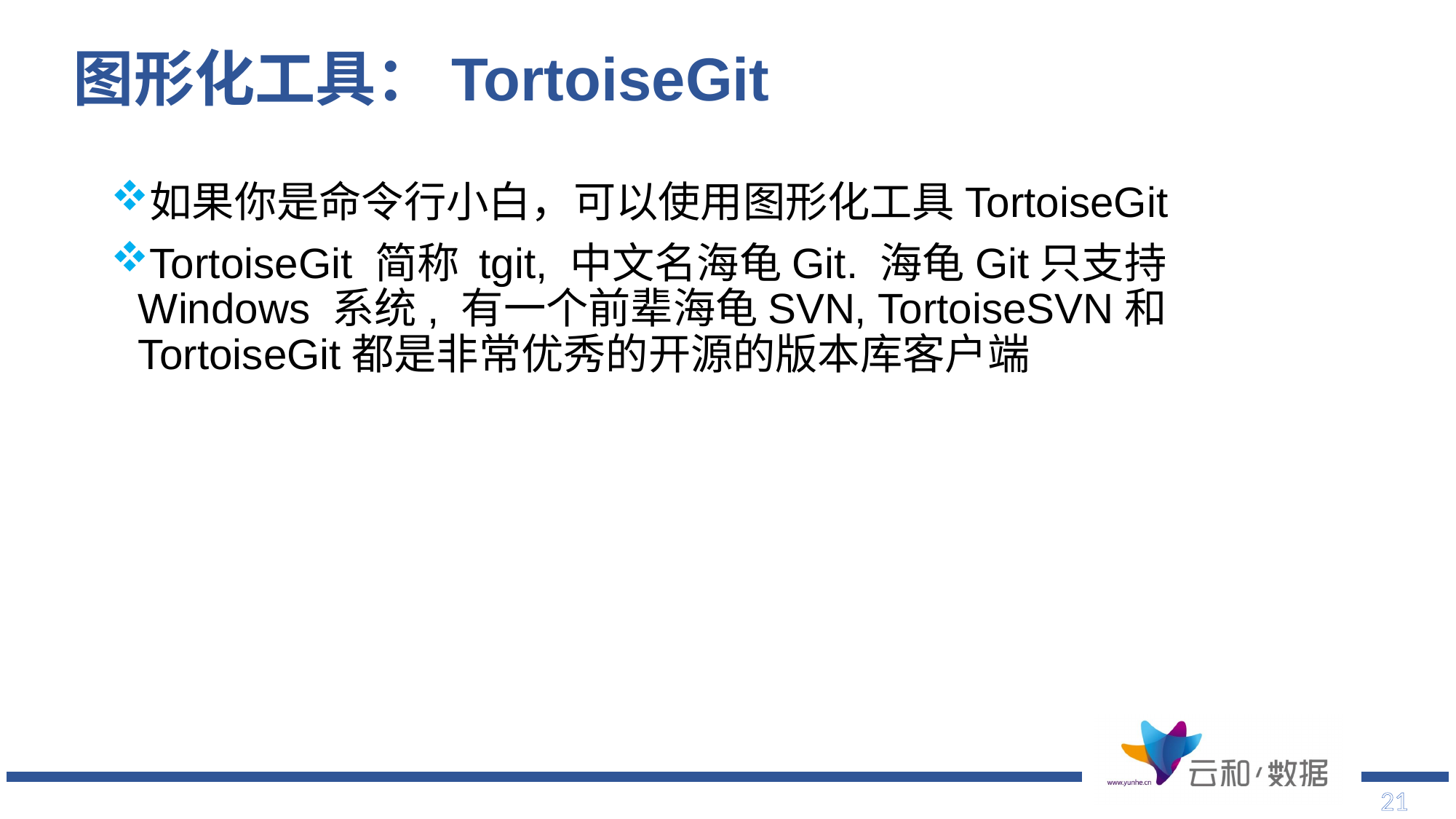

# 图形化工具：TortoiseGit
如果你是命令行小白，可以使用图形化工具TortoiseGit
TortoiseGit 简称 tgit, 中文名海龟Git. 海龟Git只支持Windows 系统, 有一个前辈海龟SVN, TortoiseSVN和TortoiseGit都是非常优秀的开源的版本库客户端